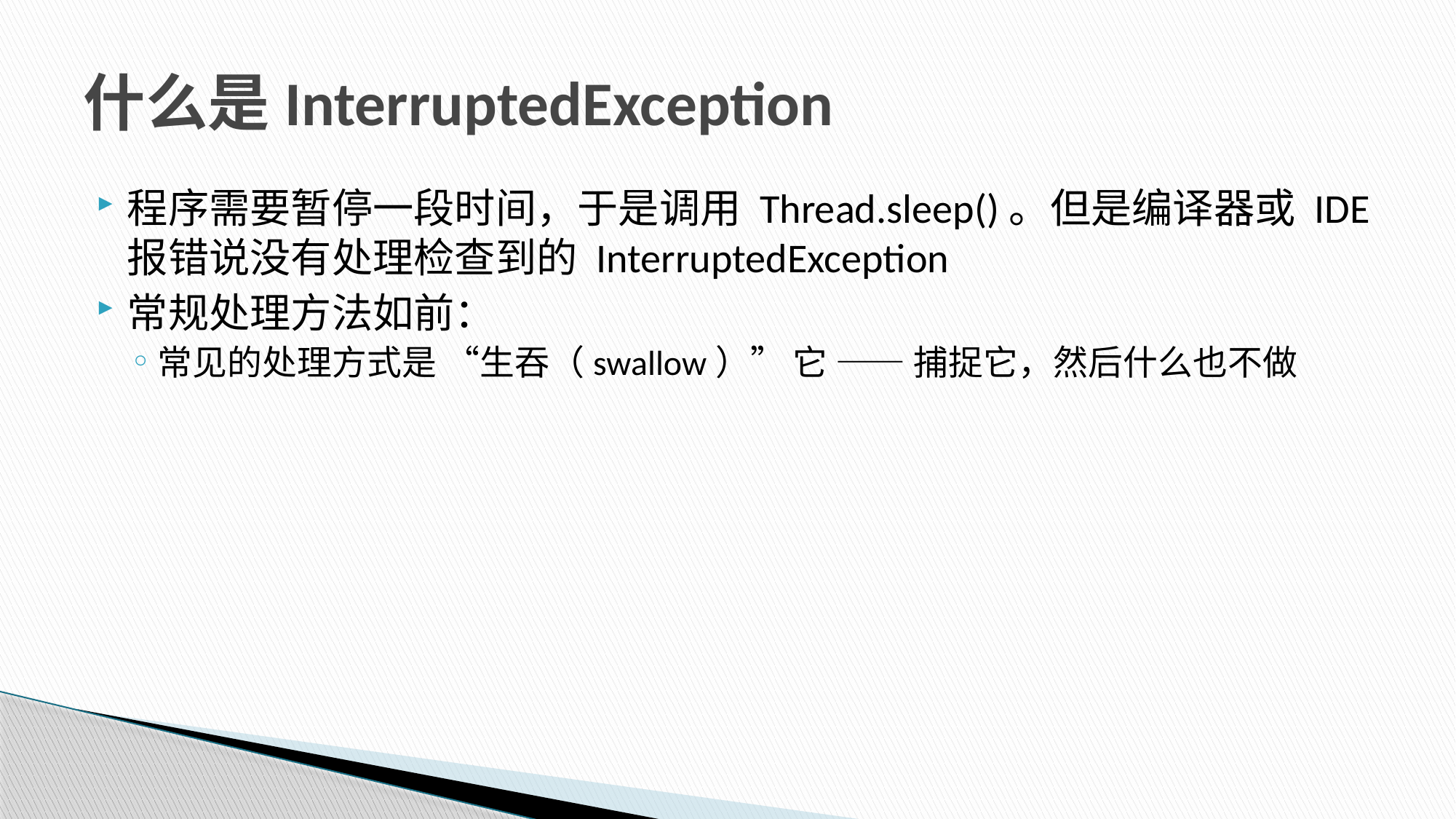

# 什么是InterruptedException
程序需要暂停一段时间，于是调用 Thread.sleep()。但是编译器或 IDE 报错说没有处理检查到的 InterruptedException
常规处理方法如前：
常见的处理方式是 “生吞（swallow）” 它 —— 捕捉它，然后什么也不做